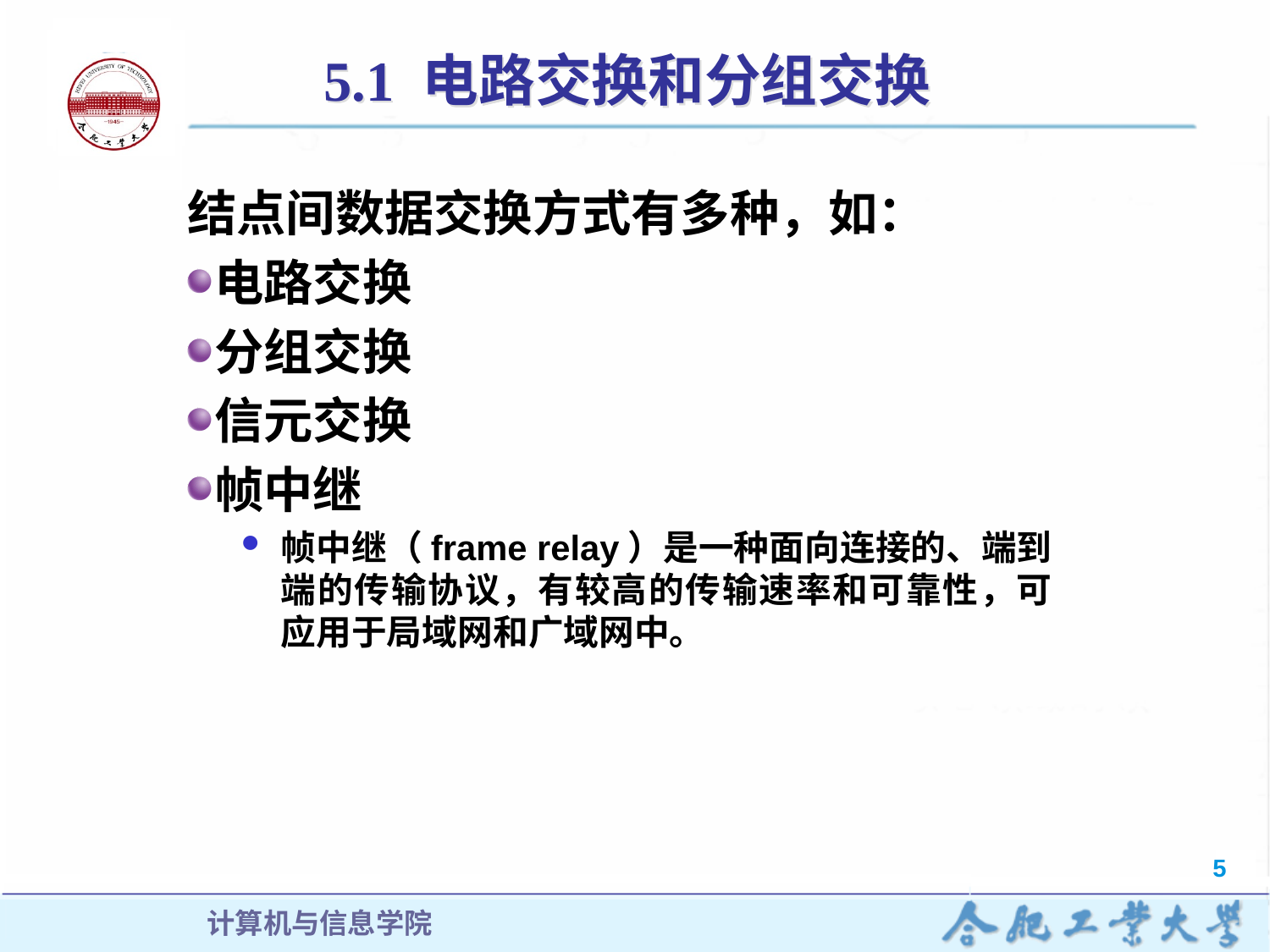

# 5.1 电路交换和分组交换
结点间数据交换方式有多种，如：
电路交换
分组交换
信元交换
帧中继
帧中继（frame relay）是一种面向连接的、端到端的传输协议，有较高的传输速率和可靠性，可应用于局域网和广域网中。